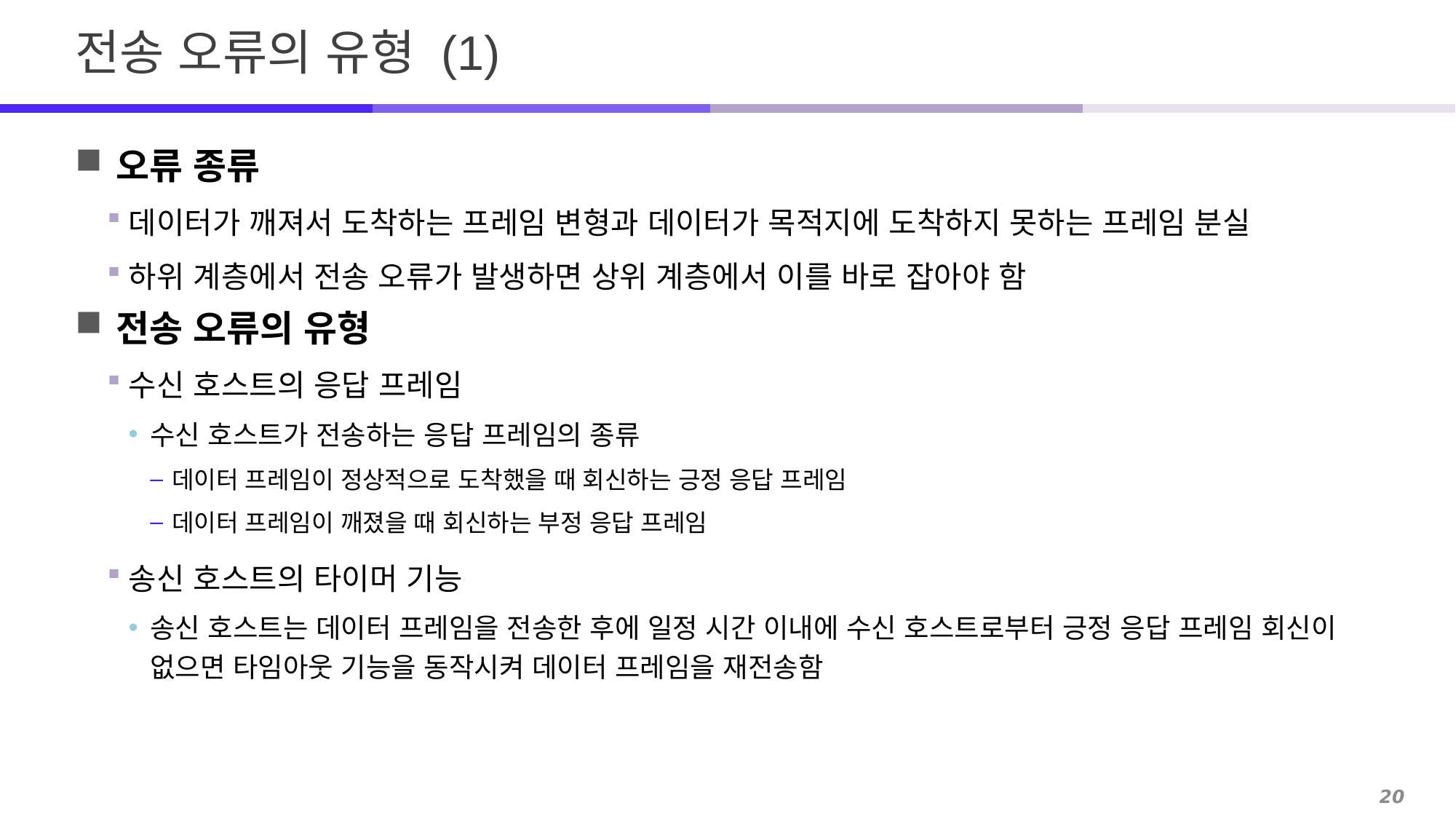

# 전송 오류의 유형 (1)
오류 종류
데이터가 깨져서 도착하는 프레임 변형과 데이터가 목적지에 도착하지 못하는 프레임 분실
하위 계층에서 전송 오류가 발생하면 상위 계층에서 이를 바로 잡아야 함
전송 오류의 유형
수신 호스트의 응답 프레임
수신 호스트가 전송하는 응답 프레임의 종류
데이터 프레임이 정상적으로 도착했을 때 회신하는 긍정 응답 프레임
데이터 프레임이 깨졌을 때 회신하는 부정 응답 프레임
송신 호스트의 타이머 기능
송신 호스트는 데이터 프레임을 전송한 후에 일정 시간 이내에 수신 호스트로부터 긍정 응답 프레임 회신이 없으면 타임아웃 기능을 동작시켜 데이터 프레임을 재전송함